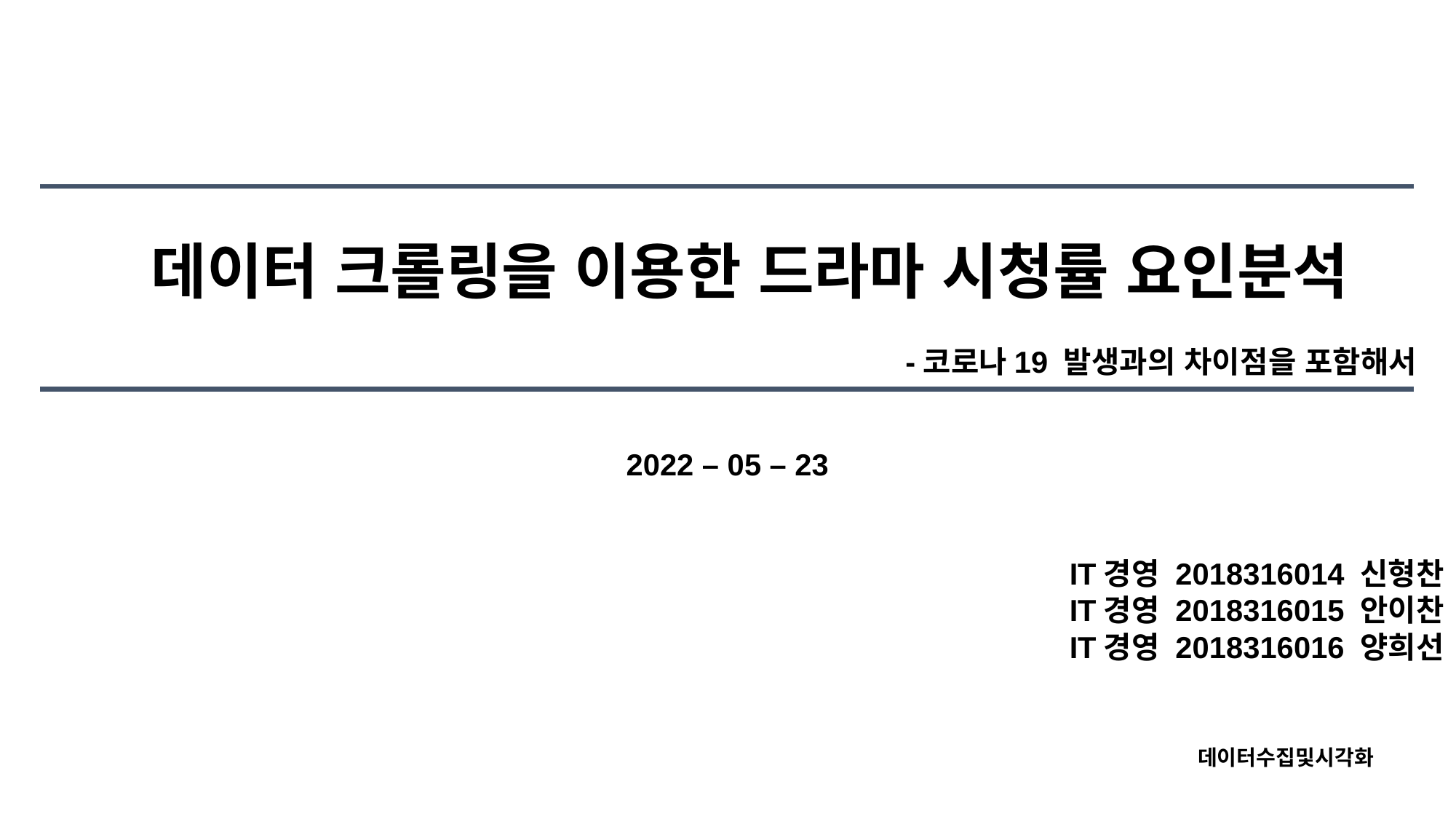

데이터 크롤링을 이용한 드라마 시청률 요인분석
-코로나19 발생과의 차이점을 포함해서

2022 – 05 – 23

IT경영 2018316014 신형찬
IT경영 2018316015 안이찬
IT경영 2018316016 양희선
데이터수집및시각화